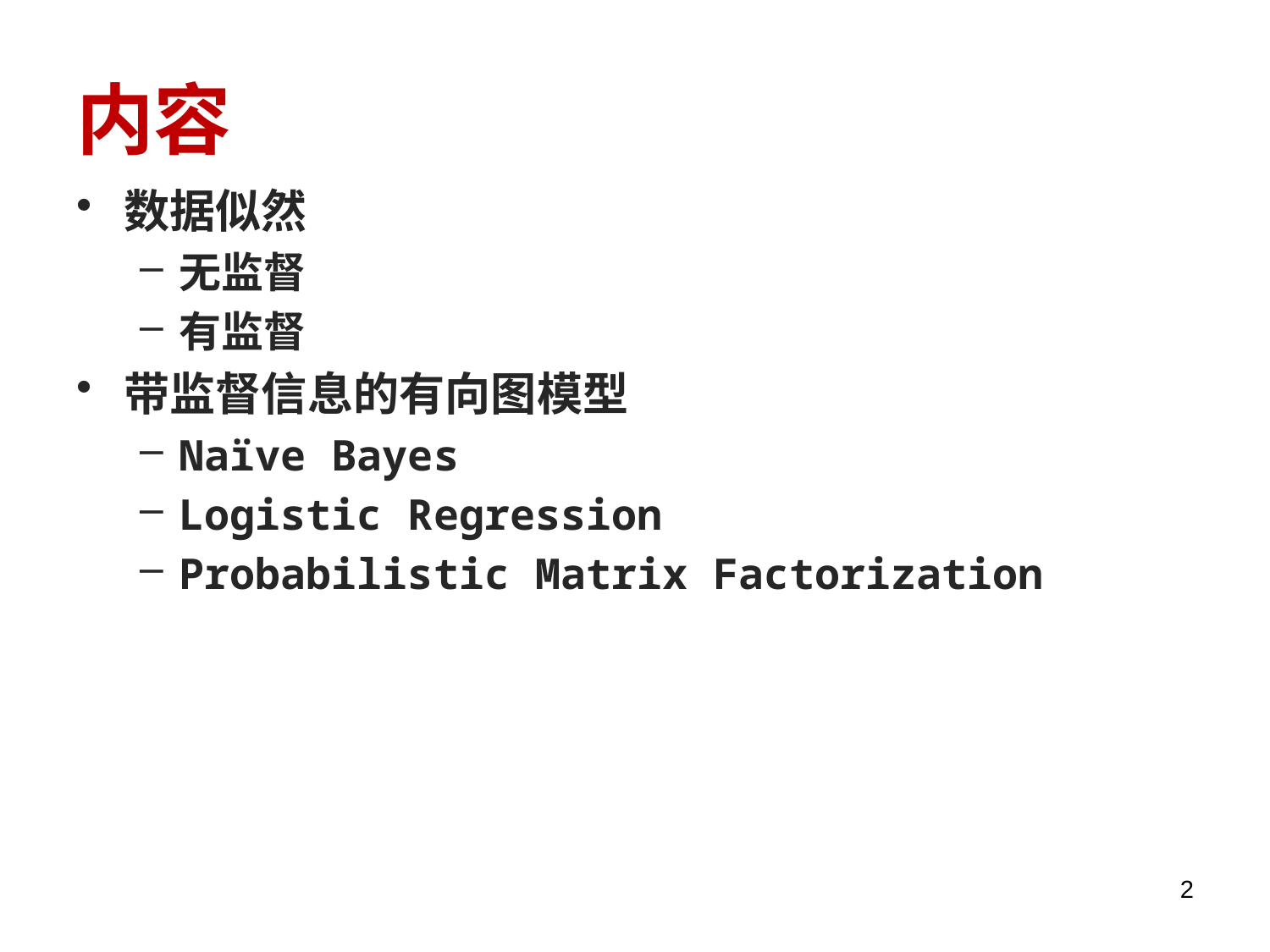

# 内容
数据似然
无监督
有监督
带监督信息的有向图模型
Naïve Bayes
Logistic Regression
Probabilistic Matrix Factorization
2